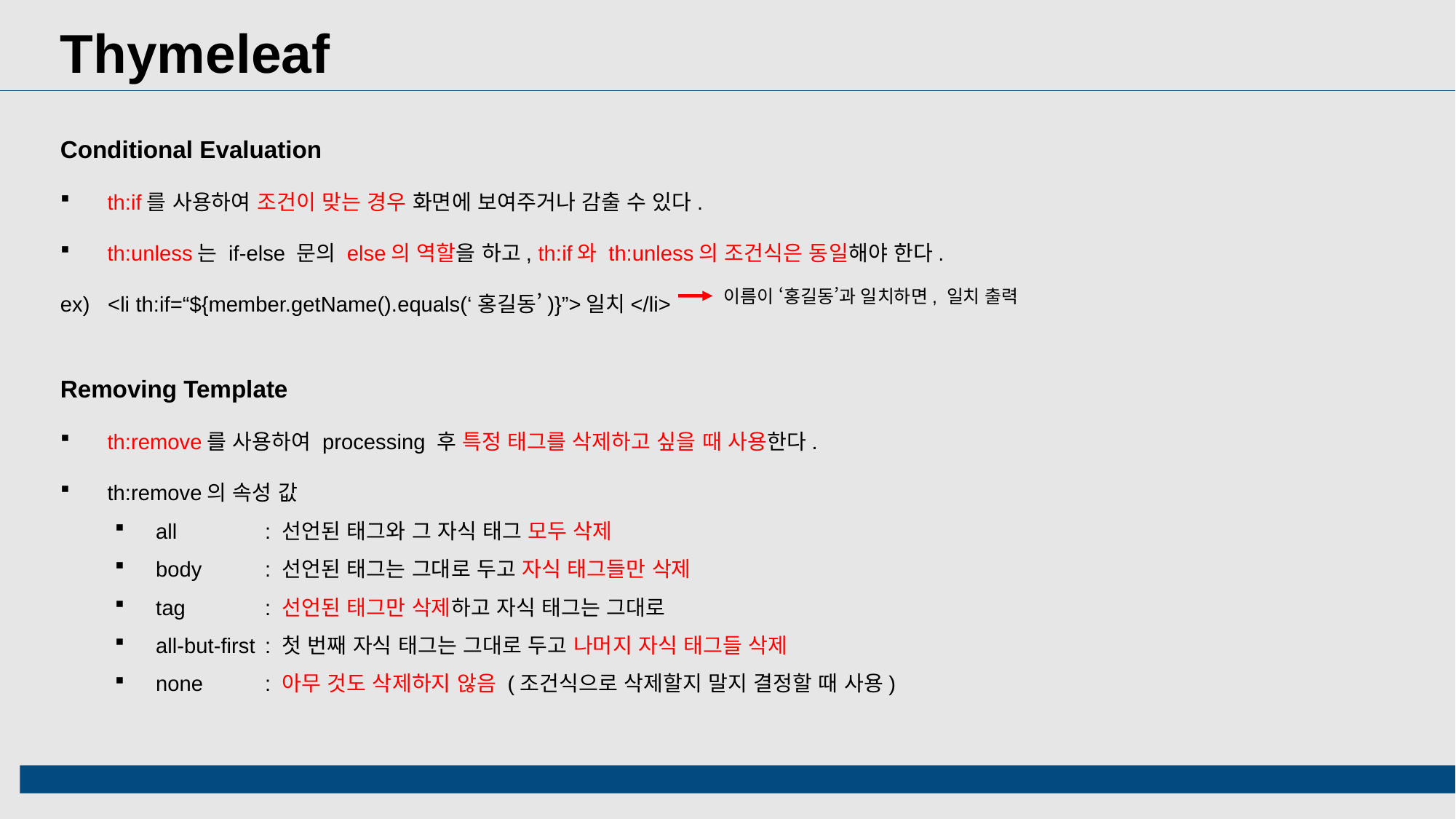

Thymeleaf
Conditional Evaluation
 th:if를 사용하여 조건이 맞는 경우 화면에 보여주거나 감출 수 있다.
 th:unless는 if-else 문의 else의 역할을 하고, th:if와 th:unless의 조건식은 동일해야 한다.
ex)   <li th:if=“${member.getName().equals(‘홍길동’)}”>일치</li>

Removing Template
 th:remove를 사용하여 processing 후 특정 태그를 삭제하고 싶을 때 사용한다.
 th:remove의 속성 값
all	: 선언된 태그와 그 자식 태그 모두 삭제
body	: 선언된 태그는 그대로 두고 자식 태그들만 삭제
tag	: 선언된 태그만 삭제하고 자식 태그는 그대로
all-but-first	: 첫 번째 자식 태그는 그대로 두고 나머지 자식 태그들 삭제
none	: 아무 것도 삭제하지 않음 (조건식으로 삭제할지 말지 결정할 때 사용)
이름이 ‘홍길동’과 일치하면, 일치 출력